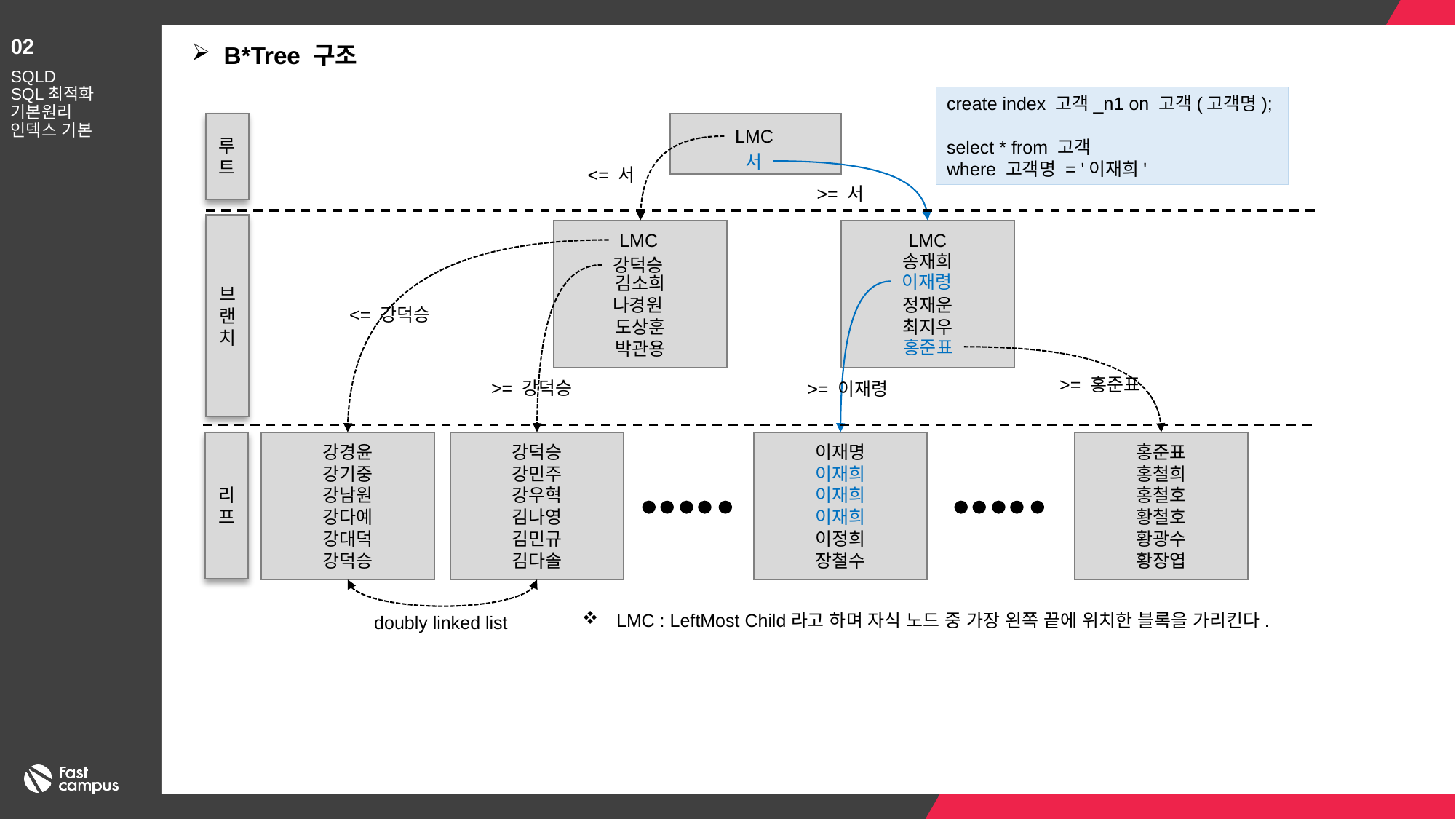

02
B*Tree 구조
SQLD
SQL최적화 기본원리
인덱스 기본
create index 고객_n1 on 고객(고객명);

select * from 고객
where 고객명 = '이재희'
루트

LMC
서
<= 서
>= 서
브랜치

김소희
나경원
도상훈
박관용
LMC
송재희

정재운
최지우

LMC
강덕승
이재령
<= 강덕승
홍준표
>= 홍준표
>= 강덕승
>= 이재령
리프
강경윤
강기중
강남원
강다예
강대덕
강덕승
강덕승
강민주
강우혁
김나영
김민규
김다솔
이재명
이재희
이재희
이재희
이정희
장철수
홍준표
홍철희
홍철호
황철호
황광수
황장엽

LMC : LeftMost Child라고 하며 자식 노드 중 가장 왼쪽 끝에 위치한 블록을 가리킨다.
doubly linked list